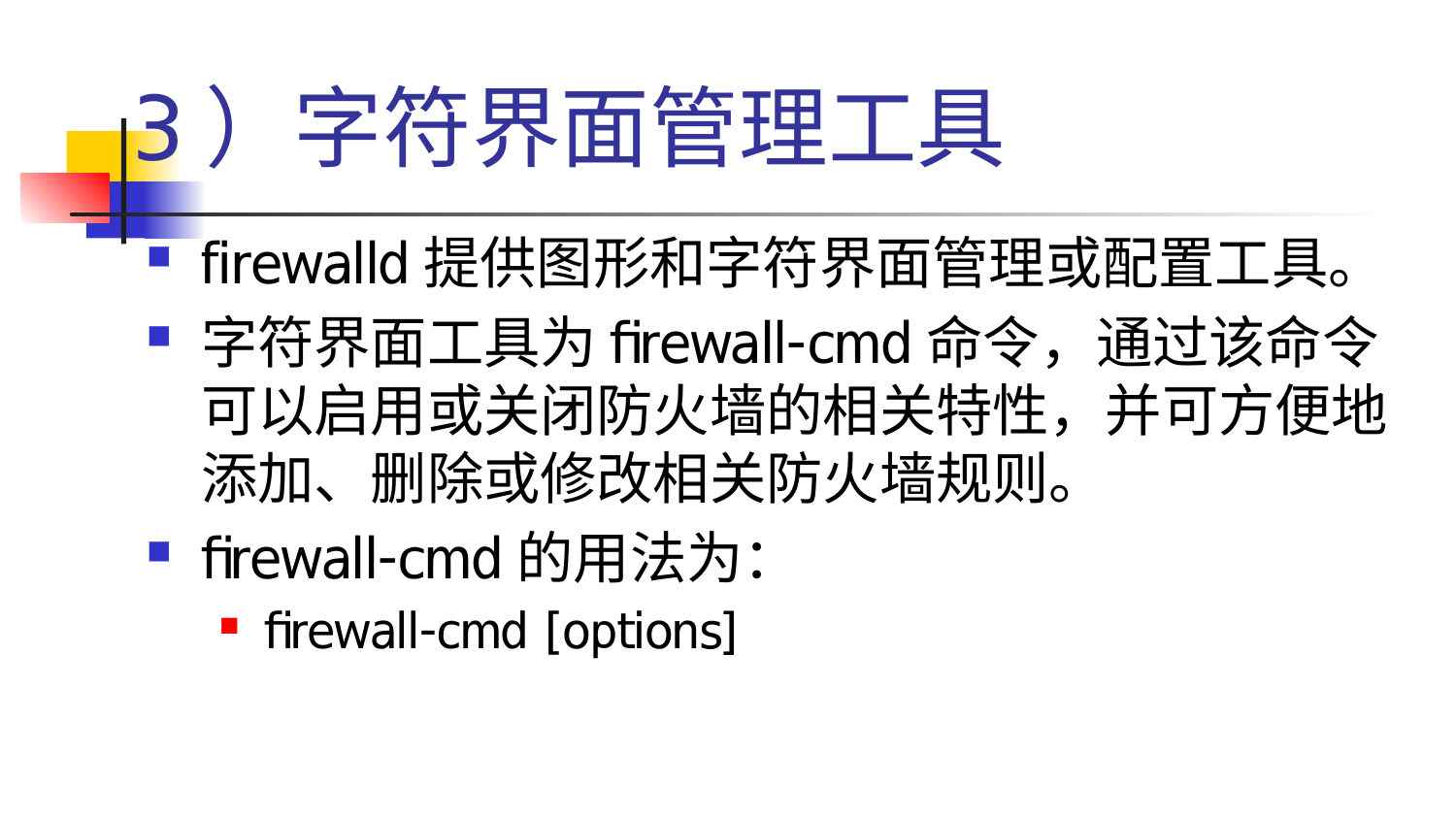

# 3）字符界面管理工具
firewalld提供图形和字符界面管理或配置工具。
字符界面工具为firewall-cmd命令，通过该命令可以启用或关闭防火墙的相关特性，并可方便地添加、删除或修改相关防火墙规则。
firewall-cmd的用法为：
firewall-cmd [options]